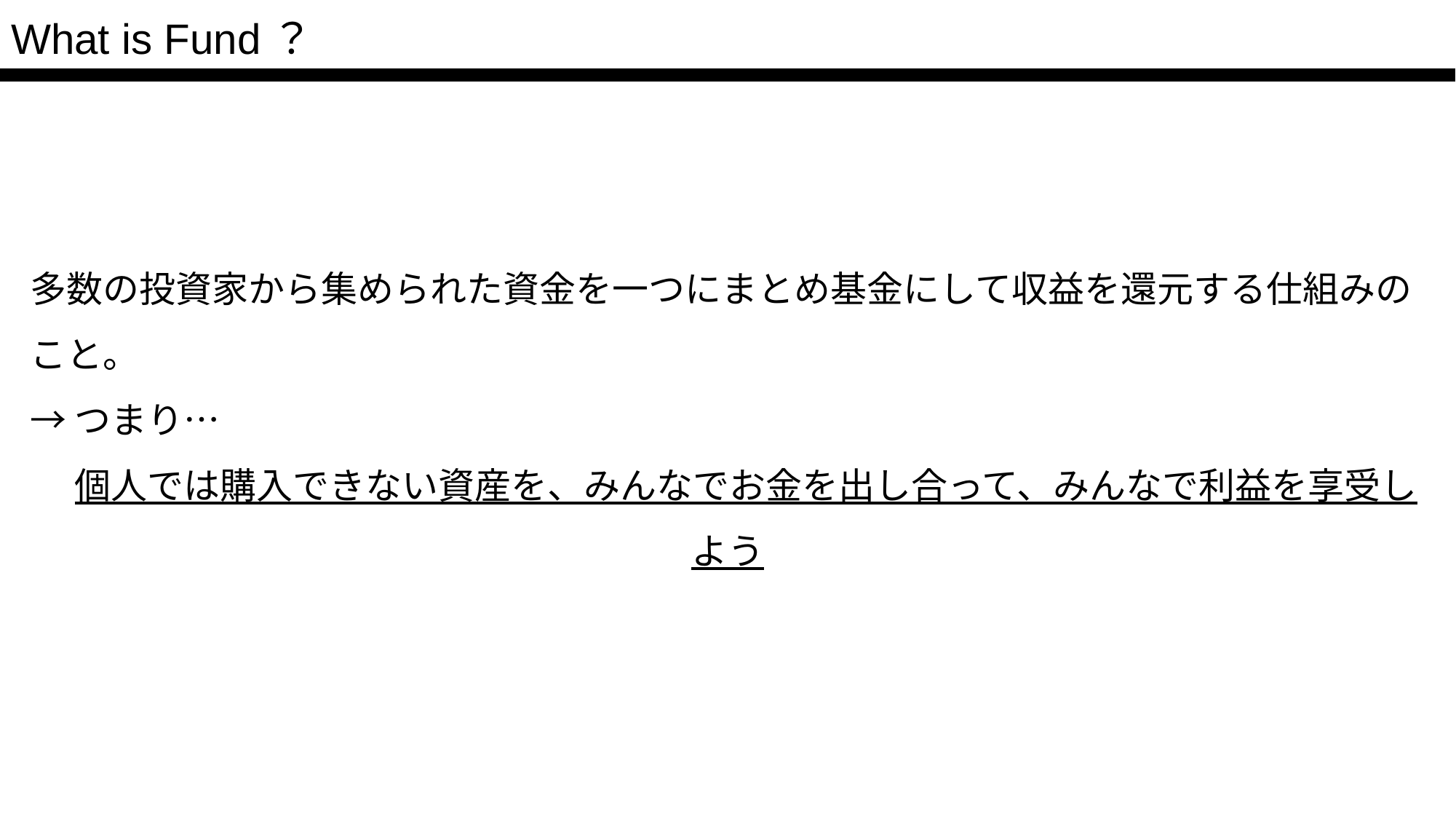

What is Fund？

多数の投資家から集められた資金を一つにまとめ基金にして収益を還元する仕組みのこと。
→つまり…
　個人では購入できない資産を、みんなでお金を出し合って、みんなで利益を享受しよう